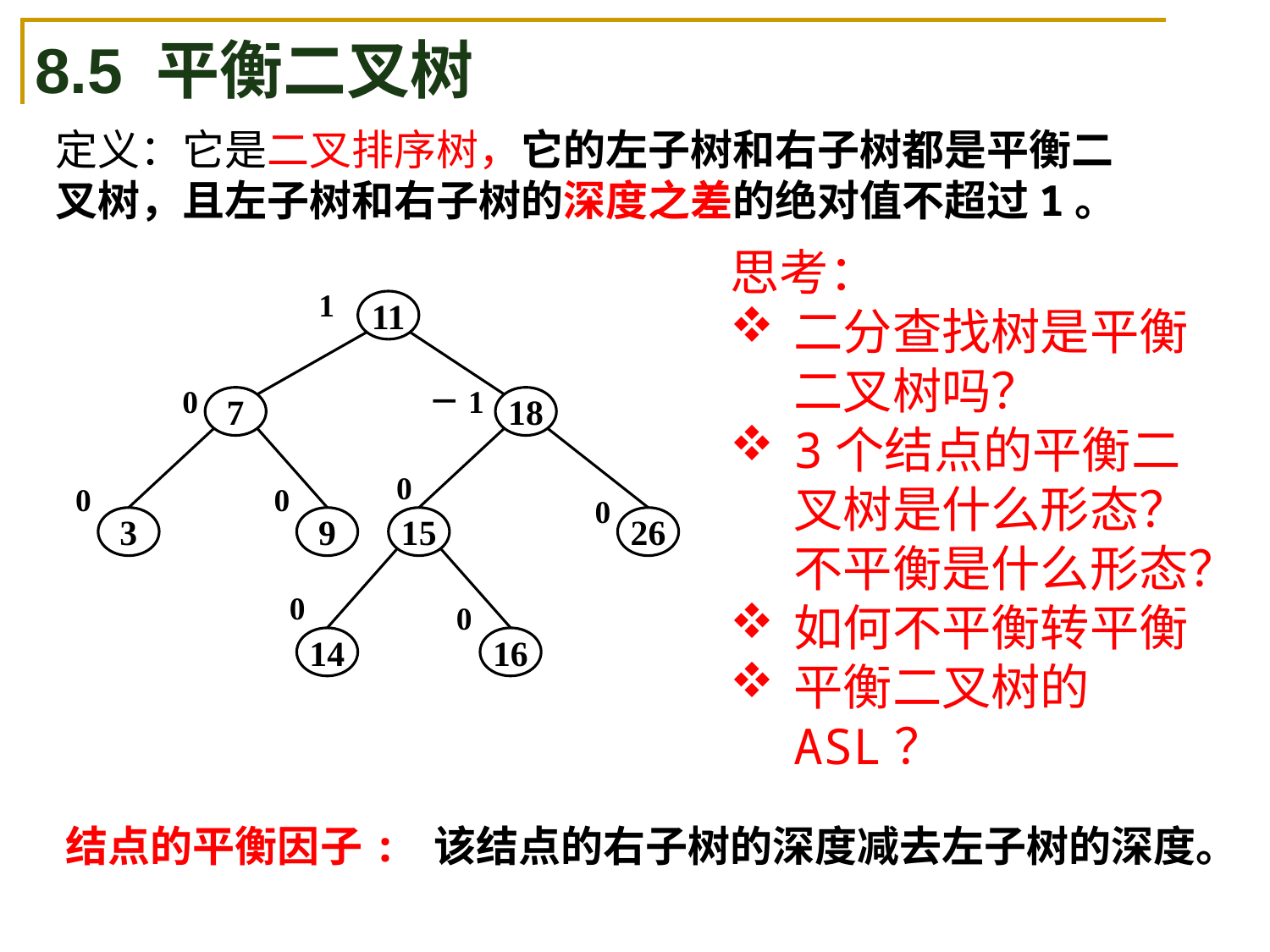

8.5 平衡二叉树
定义：它是二叉排序树，它的左子树和右子树都是平衡二叉树，且左子树和右子树的深度之差的绝对值不超过1。
思考：
二分查找树是平衡二叉树吗？
3个结点的平衡二叉树是什么形态？不平衡是什么形态？
如何不平衡转平衡
平衡二叉树的ASL？
1
11
0
－1
7
18
0
0
0
0
3
9
15
26
0
0
14
16
结点的平衡因子: 该结点的右子树的深度减去左子树的深度。